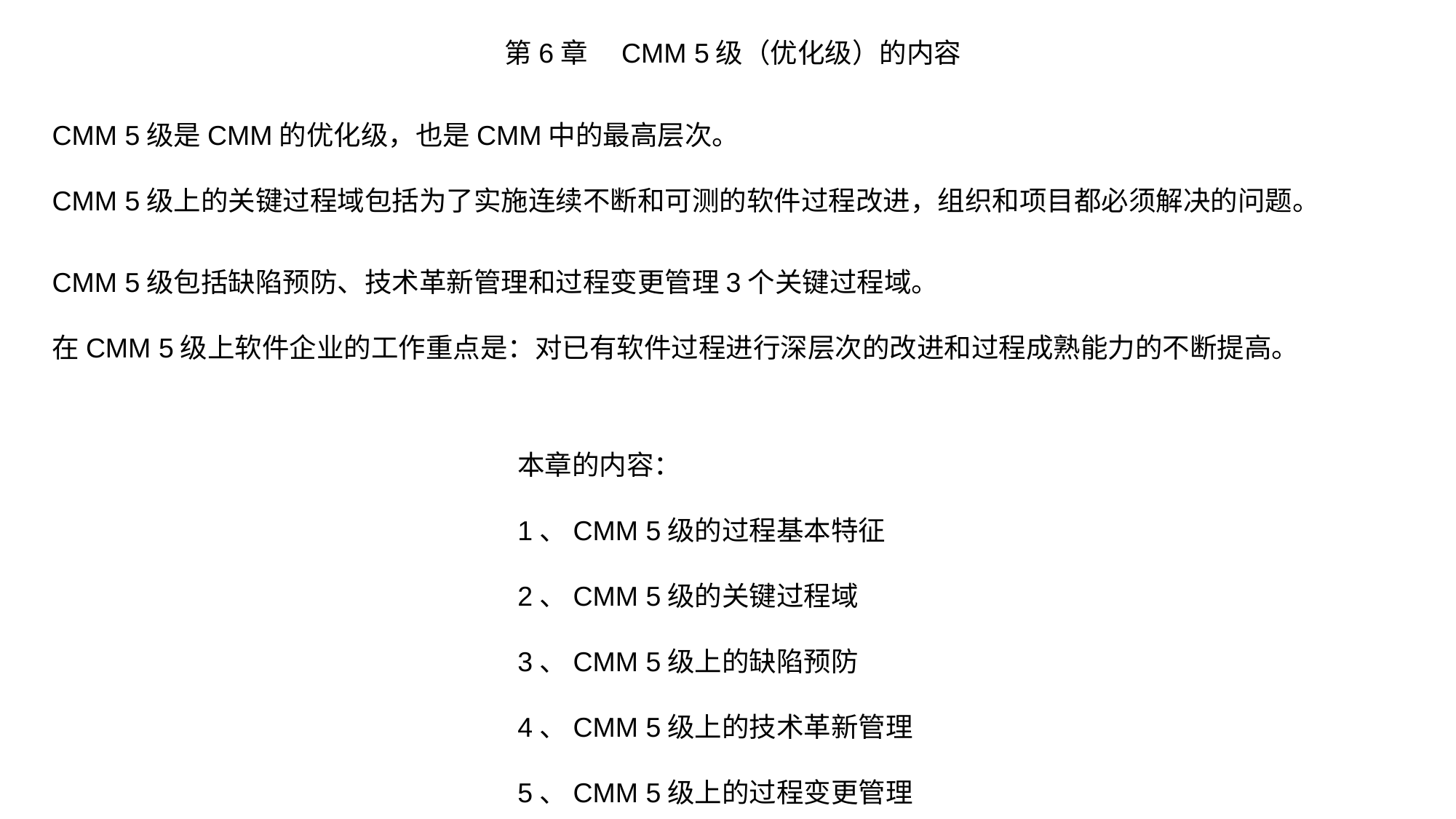

第6章　CMM 5级（优化级）的内容
CMM 5级是CMM的优化级，也是CMM中的最高层次。
CMM 5级上的关键过程域包括为了实施连续不断和可测的软件过程改进，组织和项目都必须解决的问题。
CMM 5级包括缺陷预防、技术革新管理和过程变更管理3个关键过程域。
在CMM 5级上软件企业的工作重点是：对已有软件过程进行深层次的改进和过程成熟能力的不断提高。
本章的内容：
1、CMM 5级的过程基本特征
2、CMM 5级的关键过程域
3、CMM 5级上的缺陷预防
4、CMM 5级上的技术革新管理
5、CMM 5级上的过程变更管理